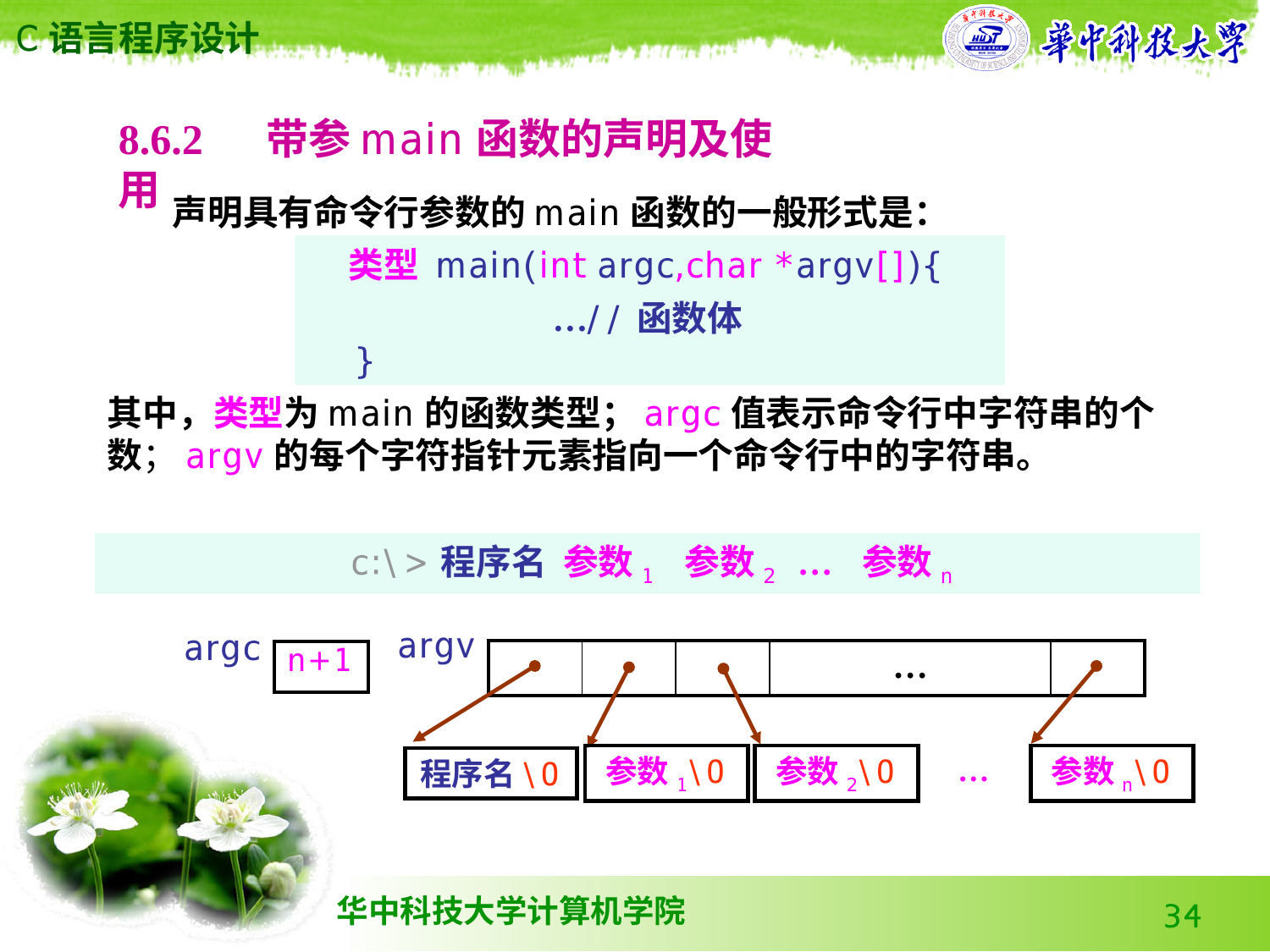

8.6.2 　带参main函数的声明及使用
       声明具有命令行参数的main函数的一般形式是：
类型 main(int argc,char *argv[]){
…//函数体
                        }
其中，类型为main的函数类型；argc值表示命令行中字符串的个数；argv的每个字符指针元素指向一个命令行中的字符串。

 c:\>程序名  参数1  参数2  …  参数n
argv
argc
|  |  |  |  | … |  |  |
| --- | --- | --- | --- | --- | --- | --- |
| n+1 |
| --- |

…
程序名\0
参数1\0
参数2\0
参数n\0
34